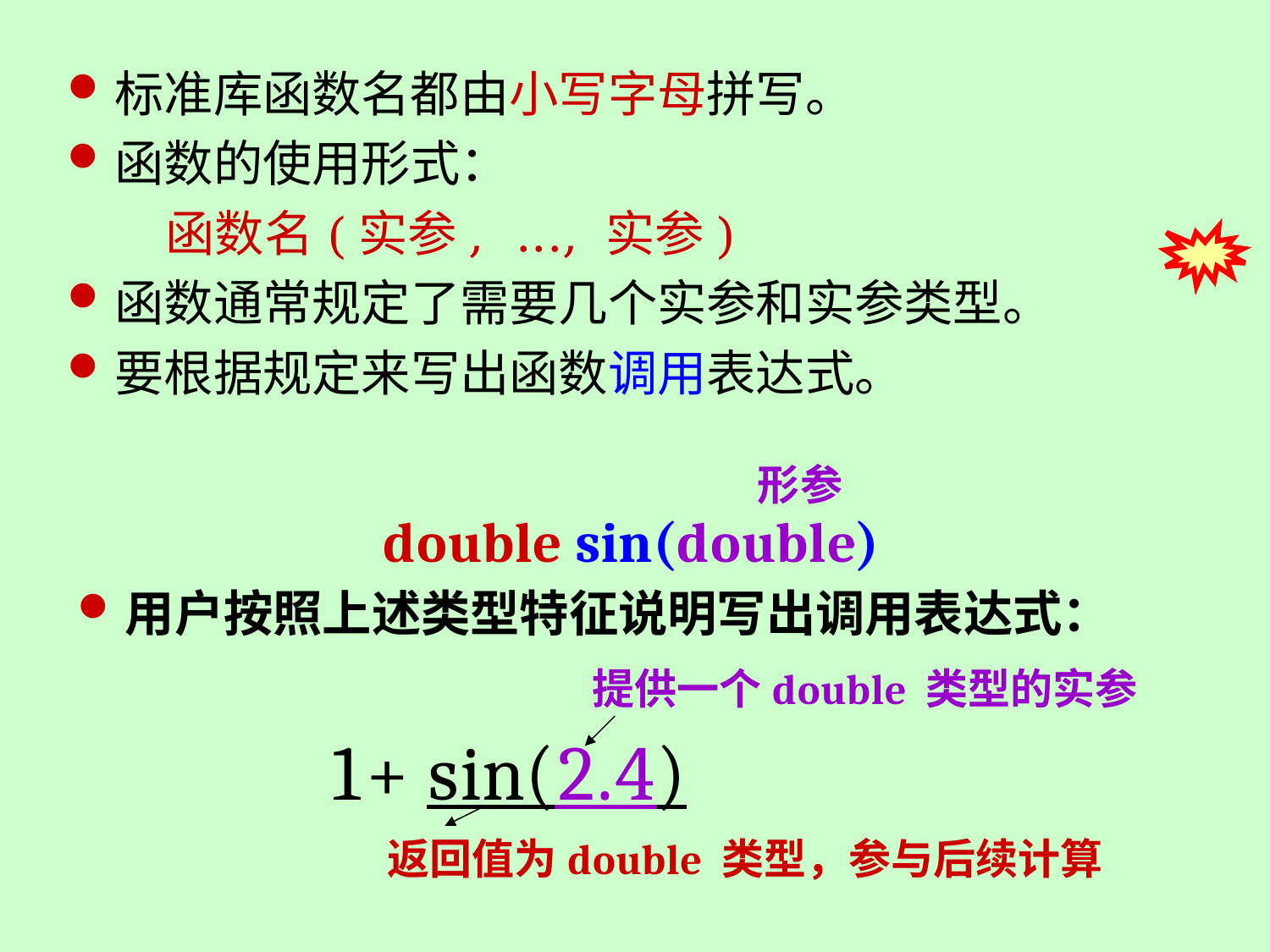

标准库函数名都由小写字母拼写。
函数的使用形式：
　　函数名(实参,  ..., 实参)
函数通常规定了需要几个实参和实参类型。
要根据规定来写出函数调用表达式。

形参
double sin(double)
用户按照上述类型特征说明写出调用表达式：
提供一个double 类型的实参
1+ sin(2.4)

返回值为double 类型，参与后续计算
49